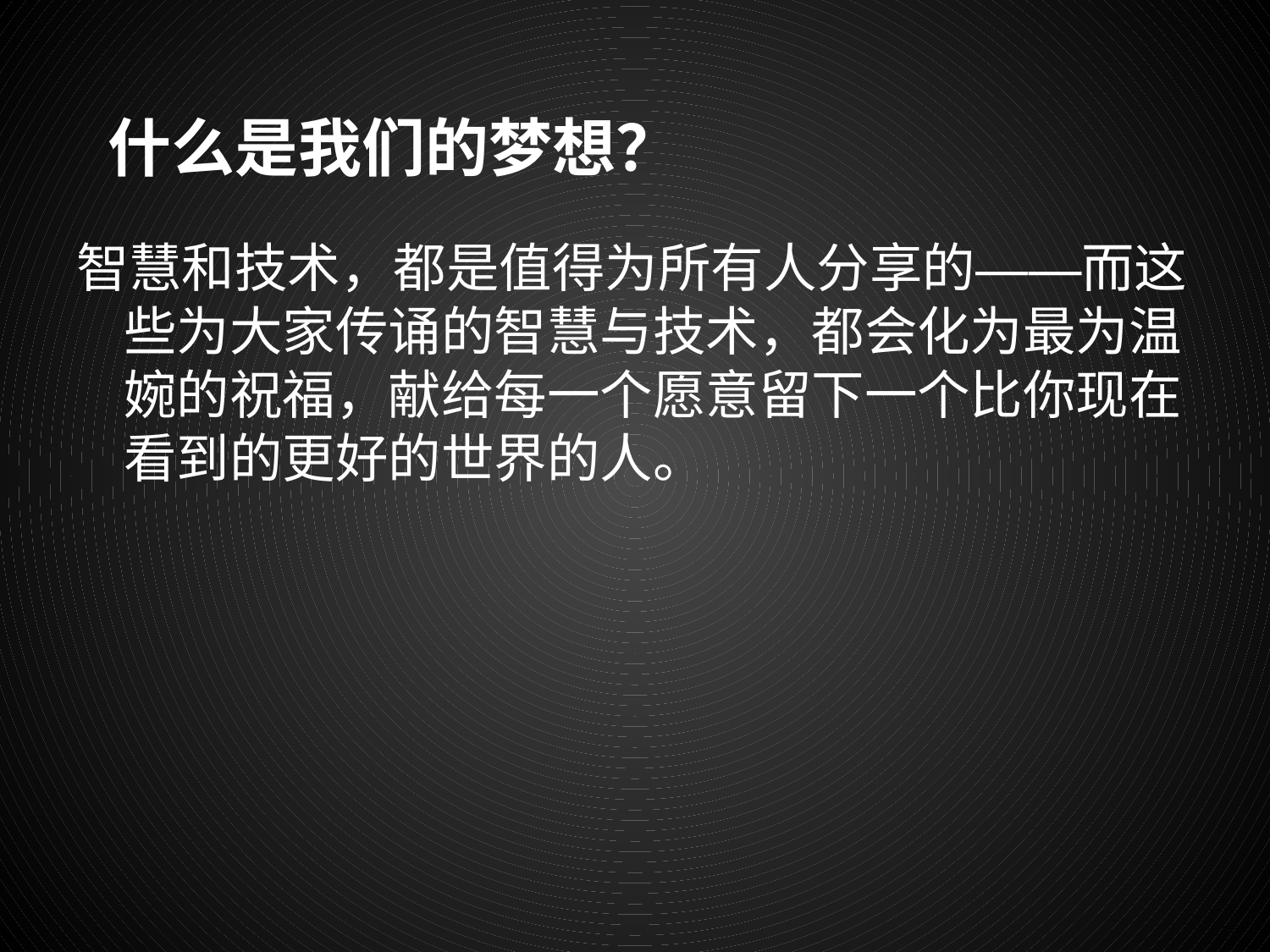

# 什么是我们的梦想？
智慧和技术，都是值得为所有人分享的——而这些为大家传诵的智慧与技术，都会化为最为温婉的祝福，献给每一个愿意留下一个比你现在看到的更好的世界的人。